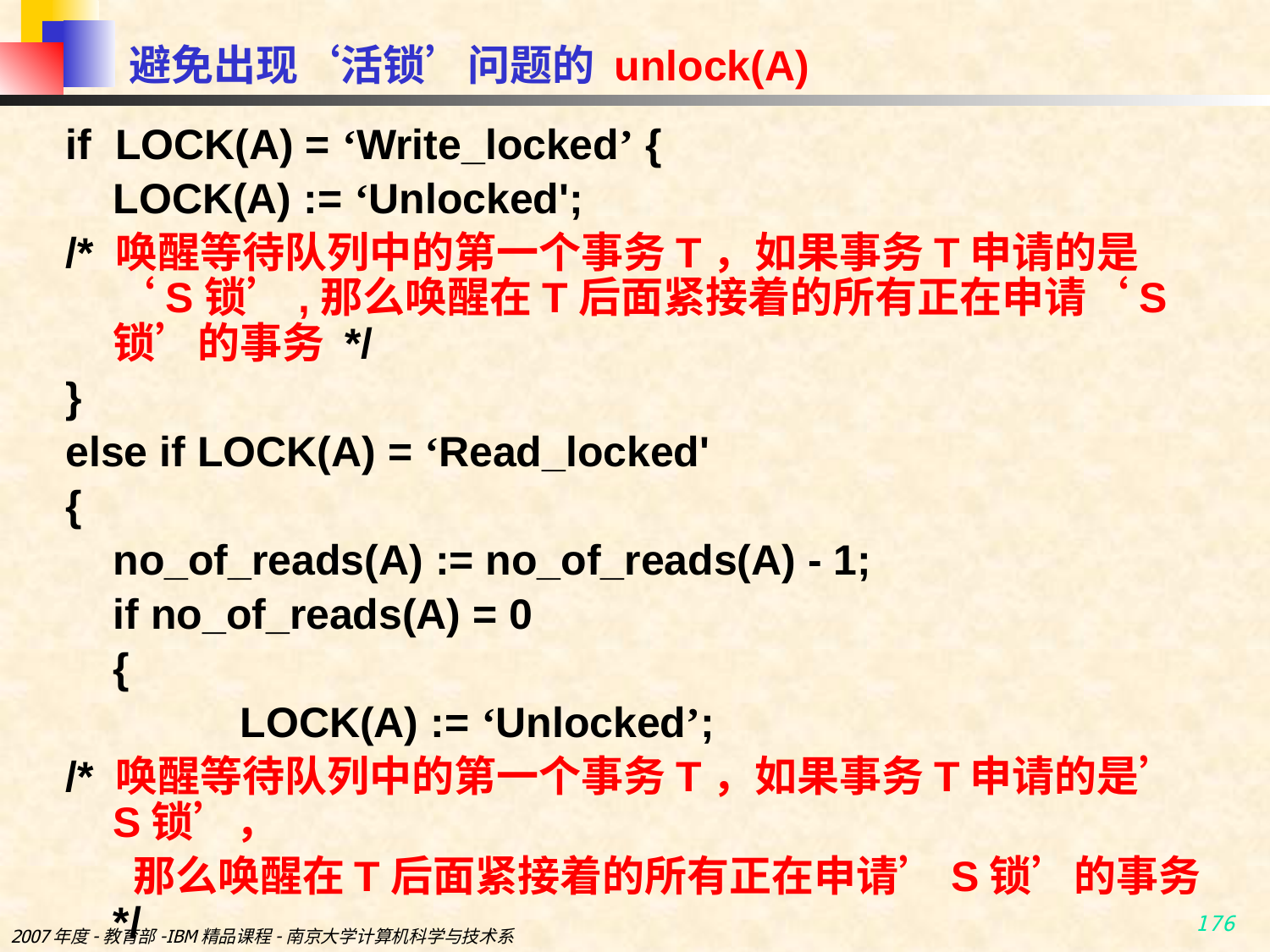

# 避免出现‘活锁’问题的 unlock(A)
if  LOCK(A) = ‘Write_locked’ {
	LOCK(A) := ‘Unlocked';
/* 唤醒等待队列中的第一个事务T，如果事务T申请的是‘S锁’,那么唤醒在T后面紧接着的所有正在申请‘S锁’的事务 */
}
else if LOCK(A) = ‘Read_locked'
{
	no_of_reads(A) := no_of_reads(A) - 1;
	if no_of_reads(A) = 0
	{
		LOCK(A) := ‘Unlocked’;
/* 唤醒等待队列中的第一个事务T，如果事务T申请的是’S锁’，
	 那么唤醒在T后面紧接着的所有正在申请’S锁’的事务 */
	}	}
176